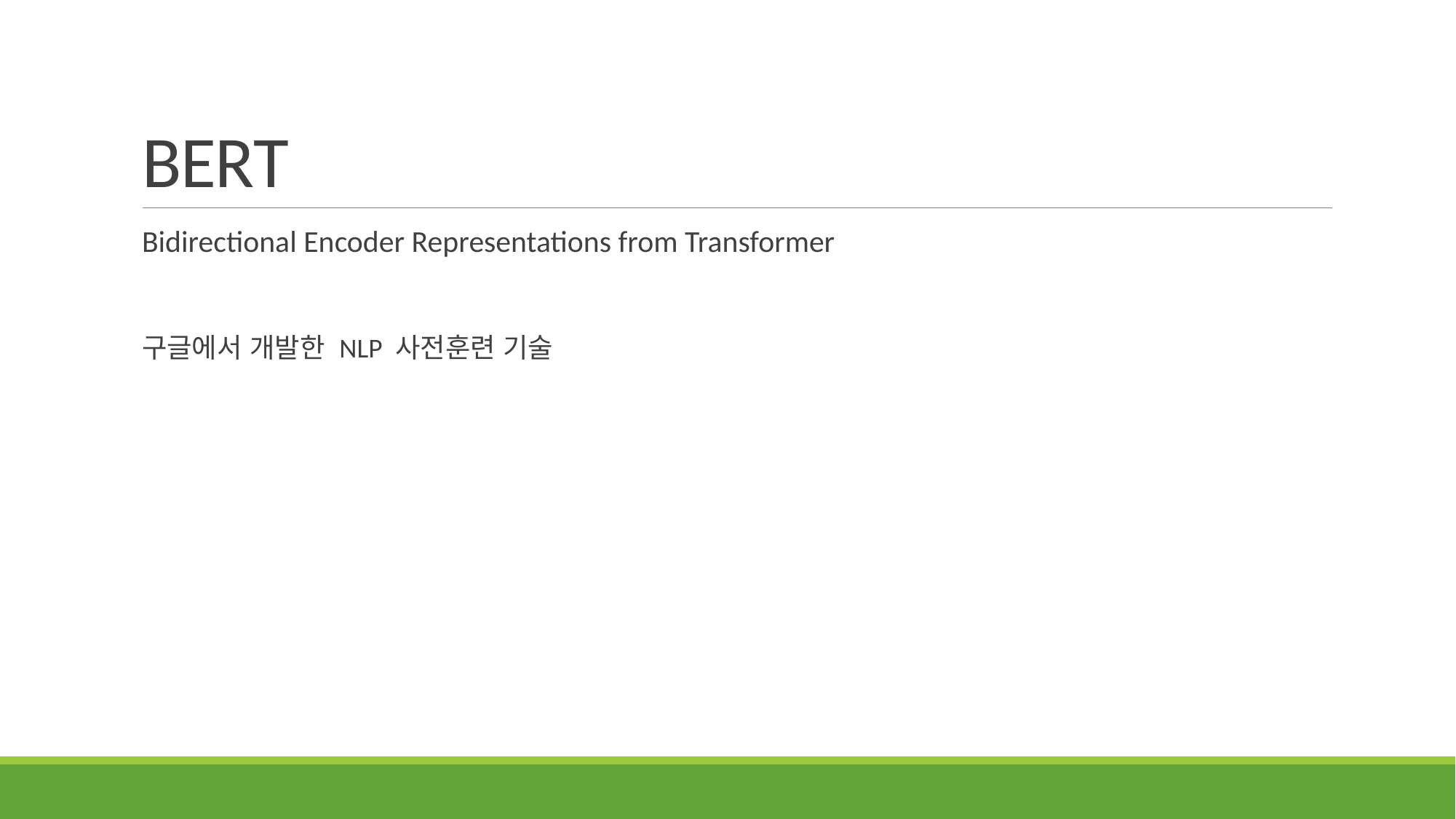

# BERT
Bidirectional Encoder Representations from Transformer

구글에서 개발한 NLP 사전훈련 기술